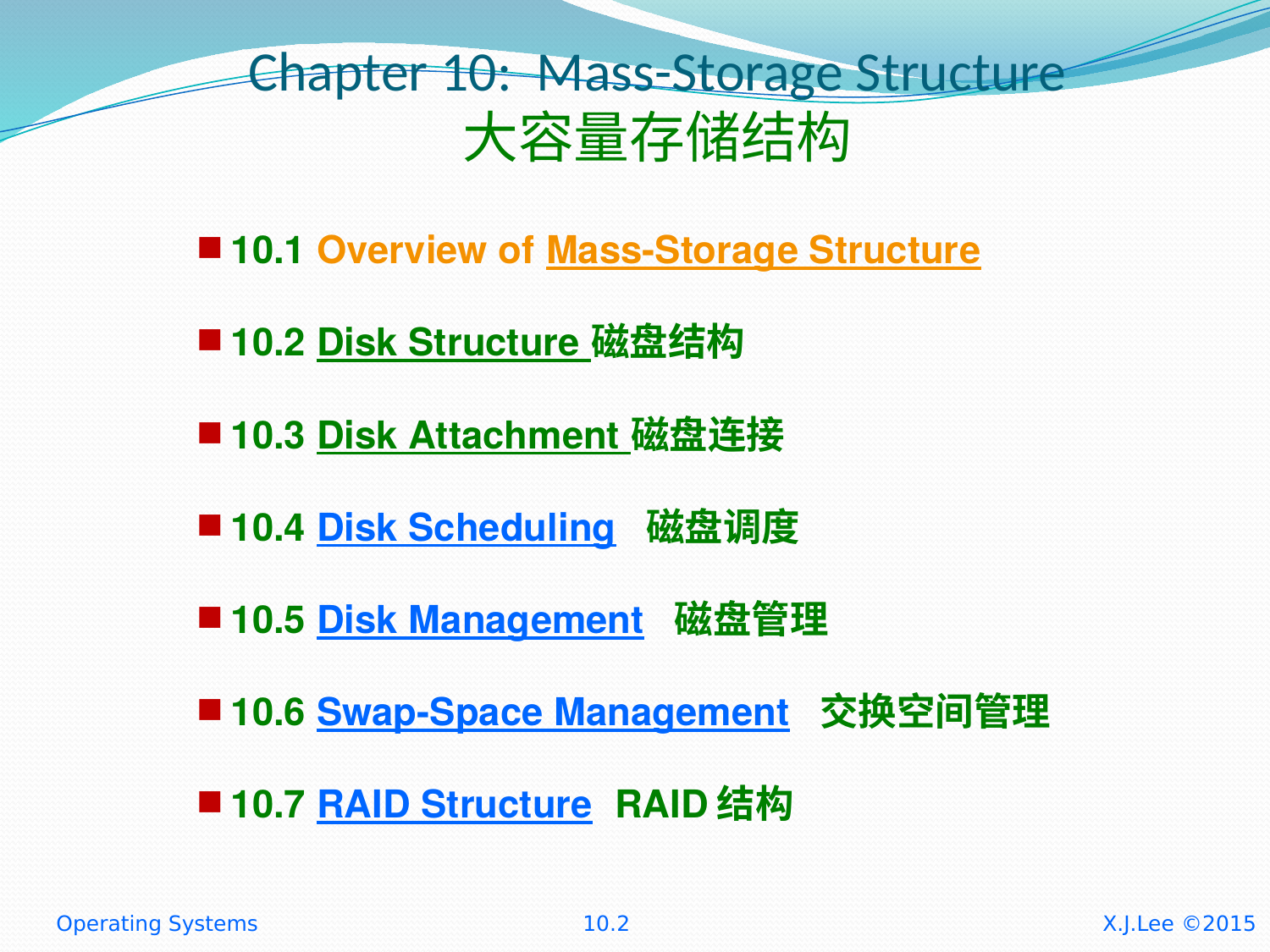

# Chapter 10:  Mass-Storage Structure 大容量存储结构
10.1 Overview of Mass-Storage Structure
10.2 Disk Structure 磁盘结构
10.3 Disk Attachment 磁盘连接
10.4 Disk Scheduling  磁盘调度
10.5 Disk Management  磁盘管理
10.6 Swap-Space Management  交换空间管理
10.7 RAID Structure  RAID结构
Operating Systems
10.2
X.J.Lee ©2015